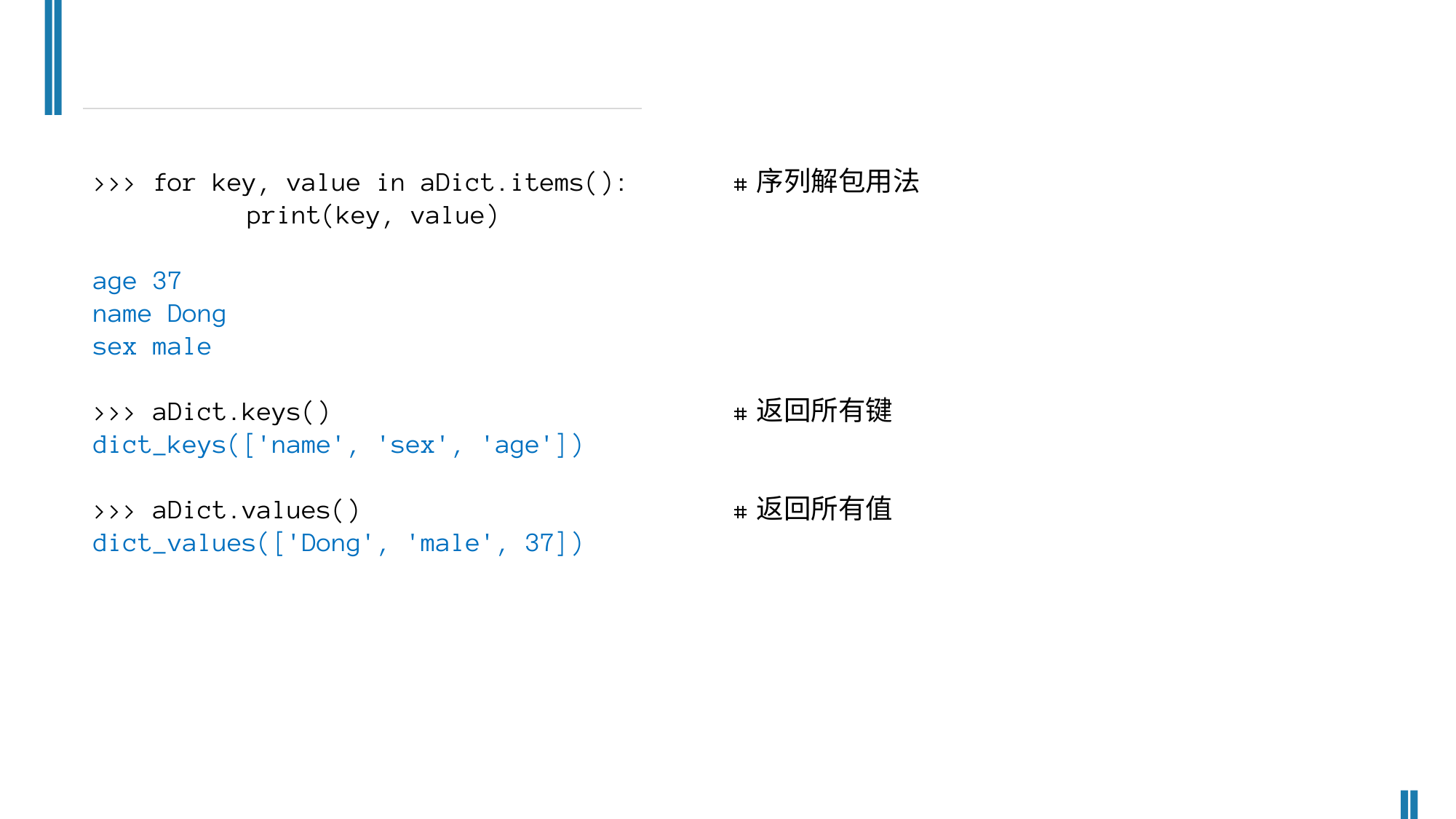

>>> for key, value in aDict.items():       #序列解包用法
	   print(key, value)

age 37
name Dong
sex male

>>> aDict.keys()                           #返回所有键
dict_keys(['name', 'sex', 'age'])

>>> aDict.values()                         #返回所有值
dict_values(['Dong', 'male', 37])